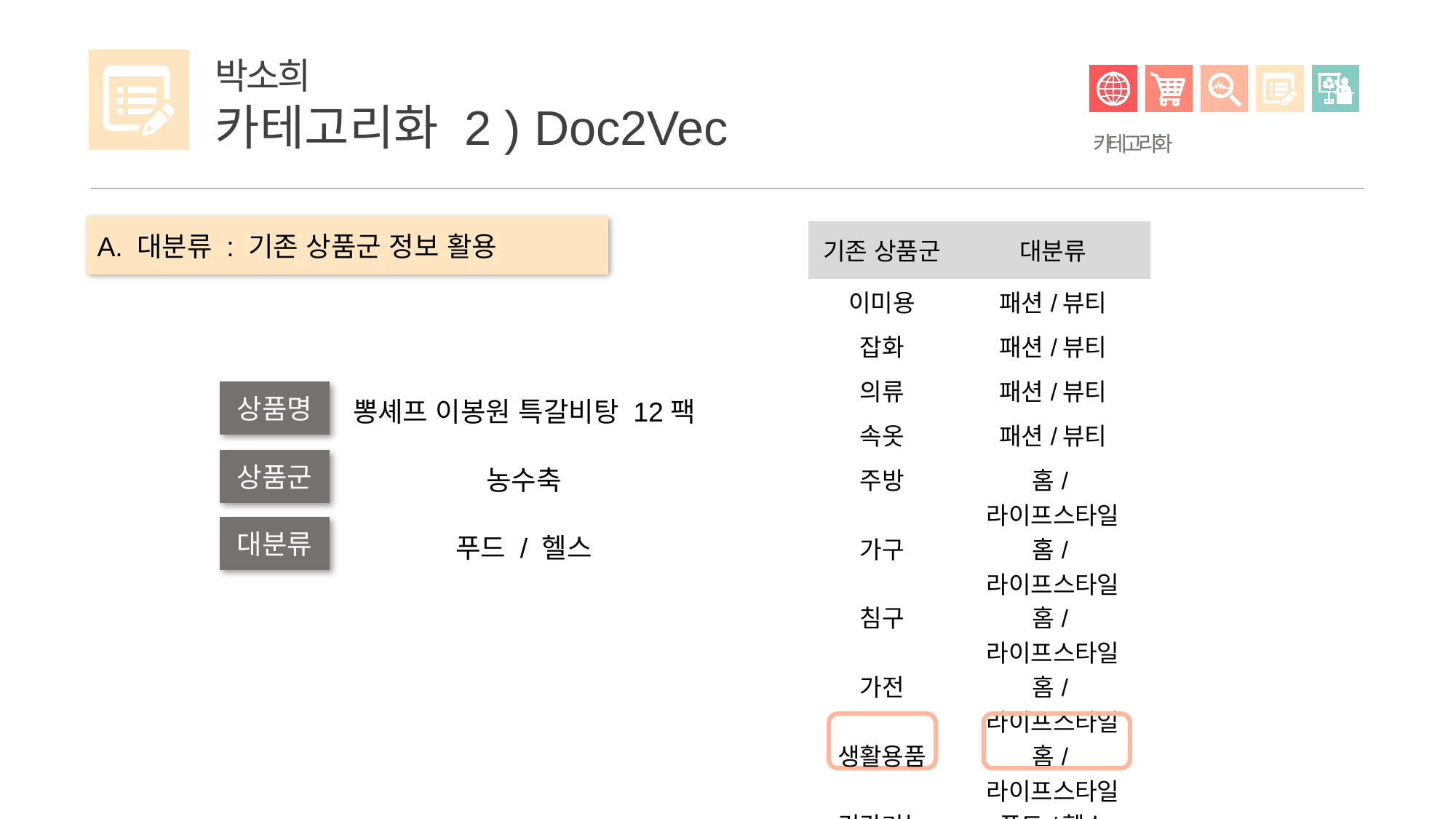

박소희
카테고리화 2 ) Doc2Vec

카테고리화
A. 대분류 : 기존 상품군 정보 활용
| 기존 상품군 | 대분류 |
| --- | --- |
| 이미용 | 패션/뷰티 |
| 잡화 | 패션/뷰티 |
| 의류 | 패션/뷰티 |
| 속옷 | 패션/뷰티 |
| 주방 | 홈/라이프스타일 |
| 가구 | 홈/라이프스타일 |
| 침구 | 홈/라이프스타일 |
| 가전 | 홈/라이프스타일 |
| 생활용품 | 홈/라이프스타일 |
| 건강기능 | 푸드/헬스 |
| 농수축 | 푸드/헬스 |
상품명
뽕셰프 이봉원 특갈비탕 12팩
상품군
농수축
대분류
푸드 / 헬스